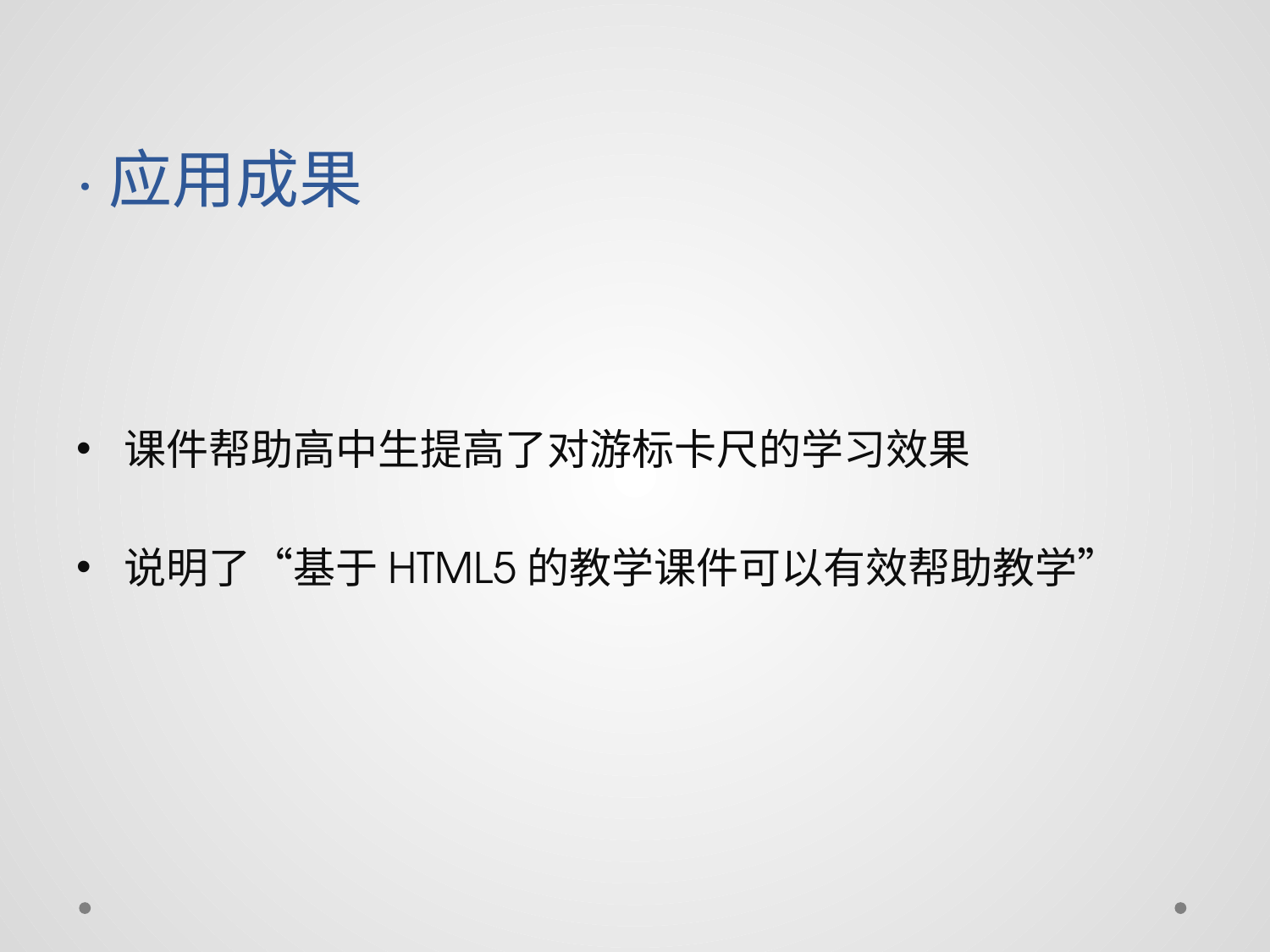

# ·应用成果
课件帮助高中生提高了对游标卡尺的学习效果

说明了“基于HTML5的教学课件可以有效帮助教学”